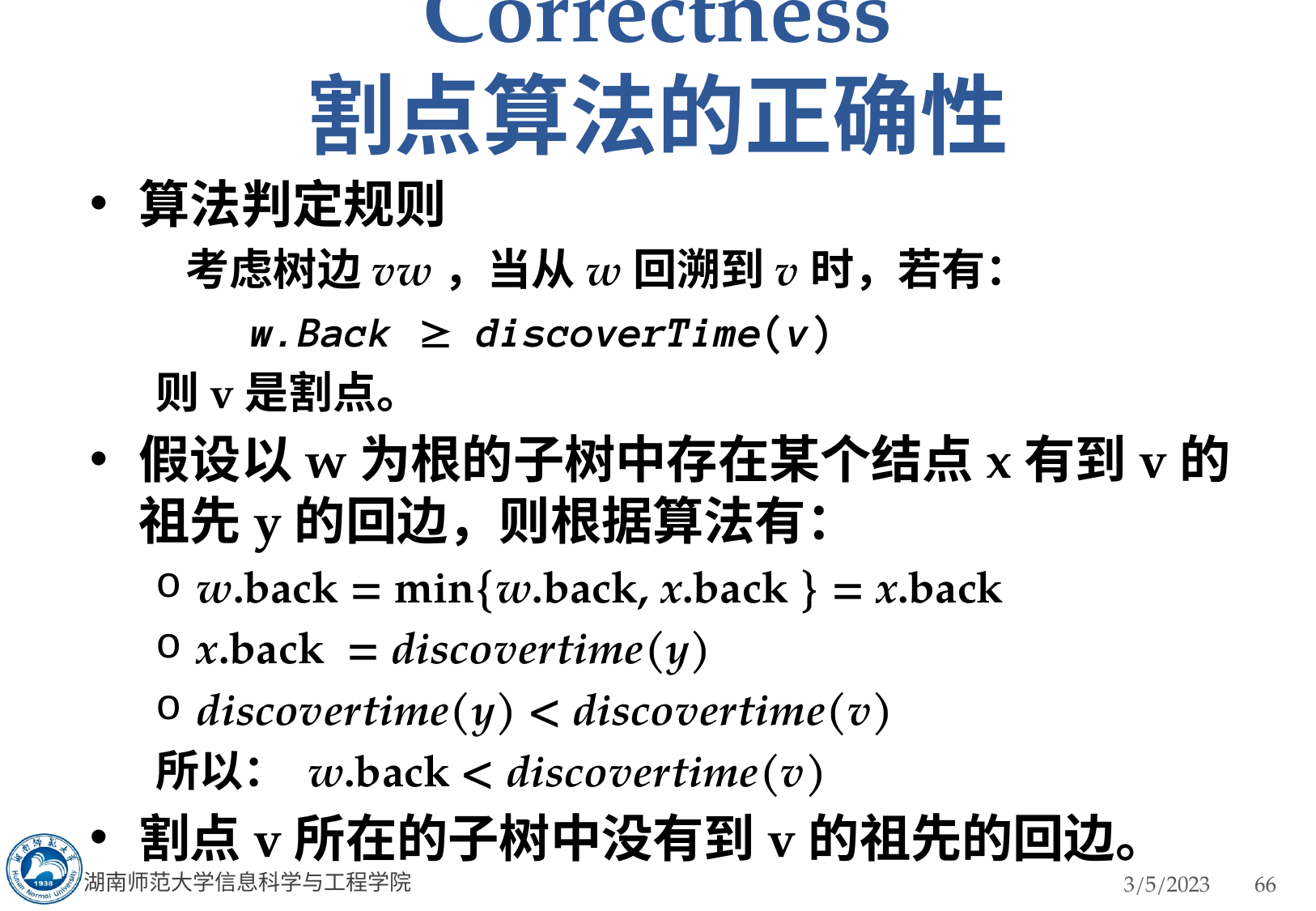

# Correctness 割点算法的正确性
算法判定规则
  考虑树边vw，当从w回溯到v时，若有：
    w.Back ≥ discoverTime(v)
则v是割点。
假设以w为根的子树中存在某个结点x有到v的祖先y的回边，则根据算法有：
w.back = min{w.back, x.back } = x.back
x.back  = discovertime(y)
discovertime(y) < discovertime(v)
所以： w.back < discovertime(v)
割点v所在的子树中没有到v的祖先的回边。
湖南师范大学信息科学与工程学院
3/5/2023
66